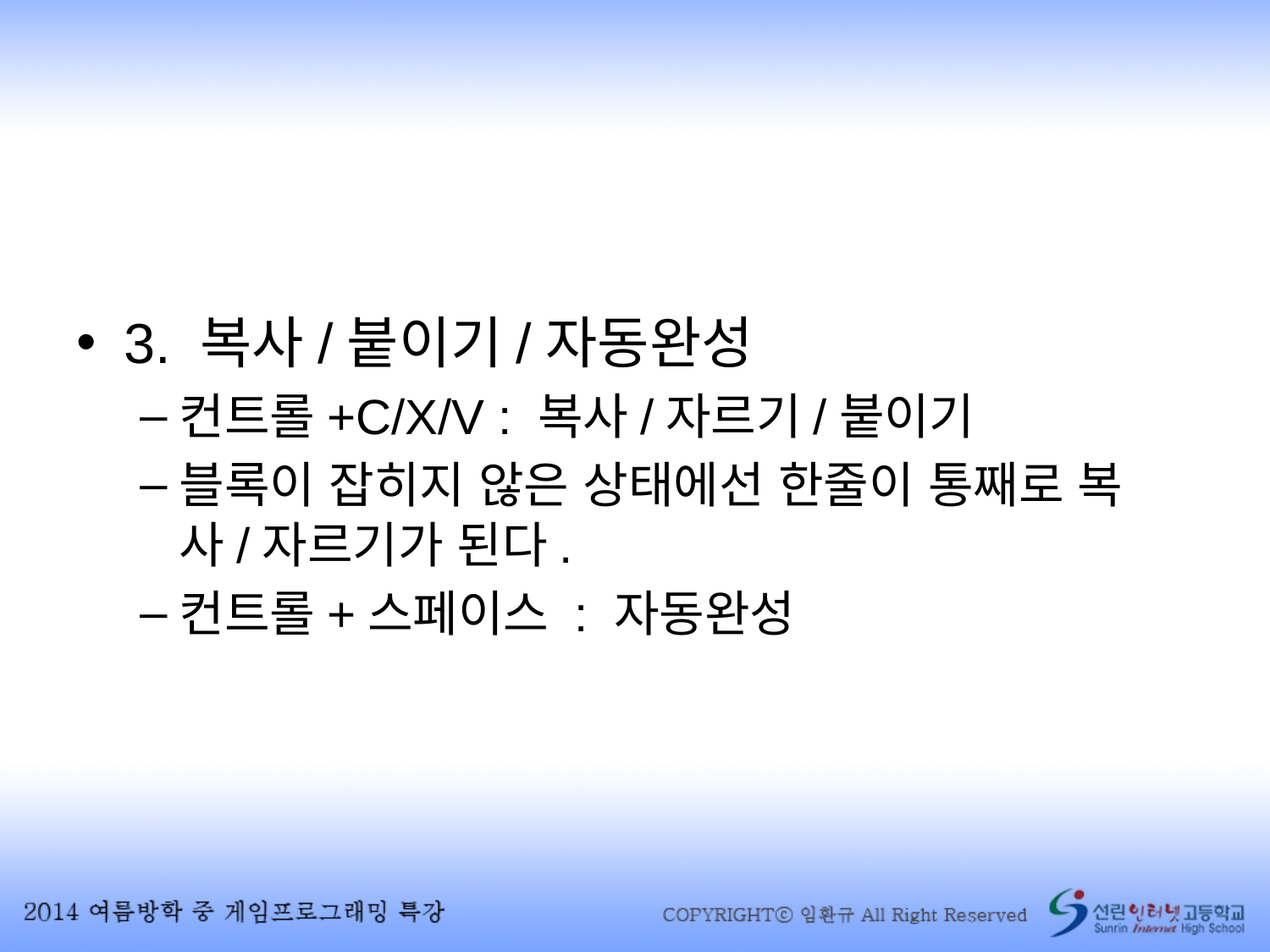

3. 복사/붙이기/자동완성
컨트롤+C/X/V : 복사/자르기/붙이기
블록이 잡히지 않은 상태에선 한줄이 통째로 복사/자르기가 된다.
컨트롤+스페이스 : 자동완성